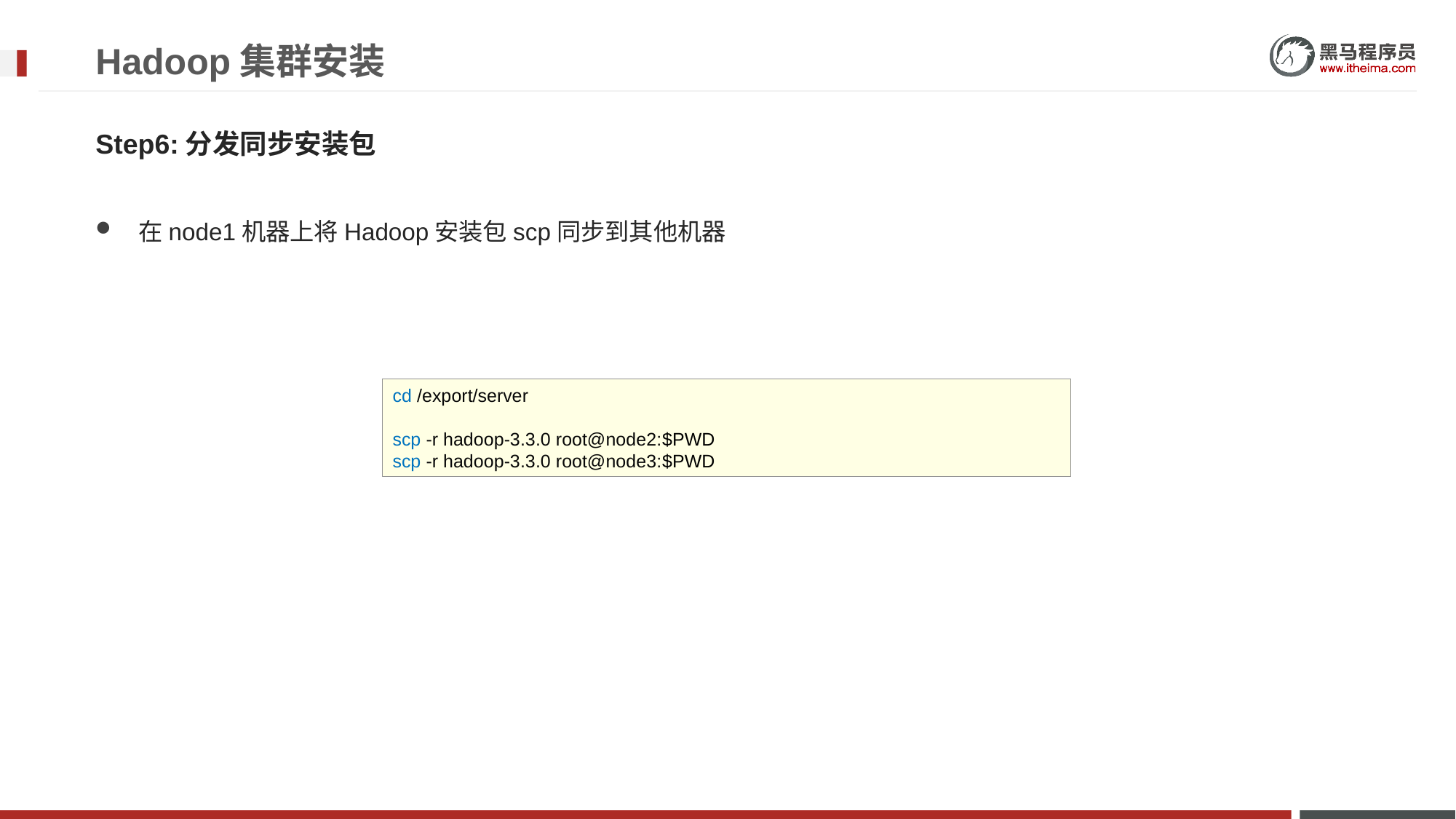

# Hadoop集群安装
Step6:分发同步安装包
在node1机器上将Hadoop安装包scp同步到其他机器
cd /export/server
scp -r hadoop-3.3.0 root@node2:$PWD
scp -r hadoop-3.3.0 root@node3:$PWD